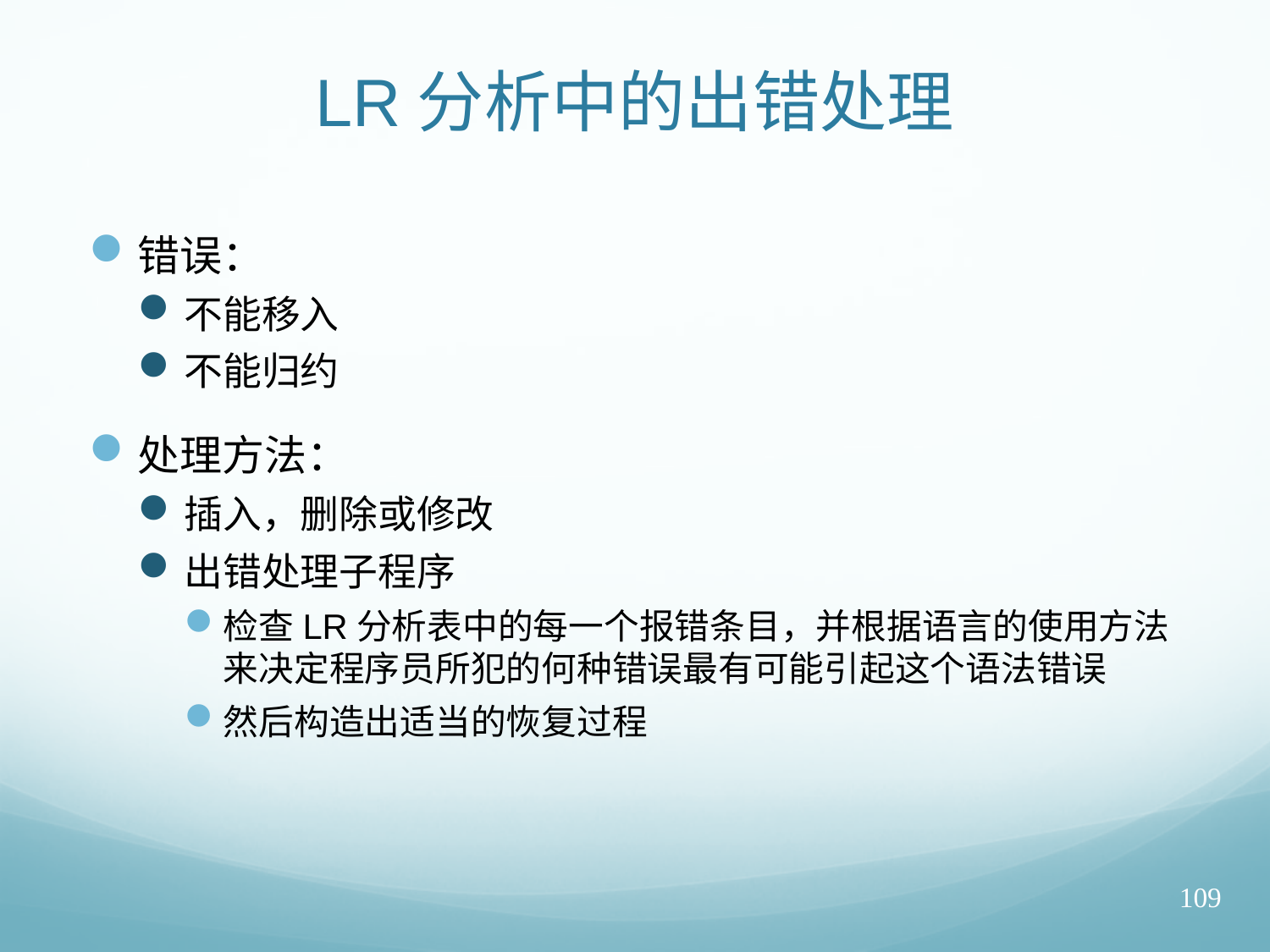

# LR分析中的出错处理
错误：
不能移入
不能归约
处理方法：
插入，删除或修改
出错处理子程序
检查LR分析表中的每一个报错条目，并根据语言的使用方法来决定程序员所犯的何种错误最有可能引起这个语法错误
然后构造出适当的恢复过程

109